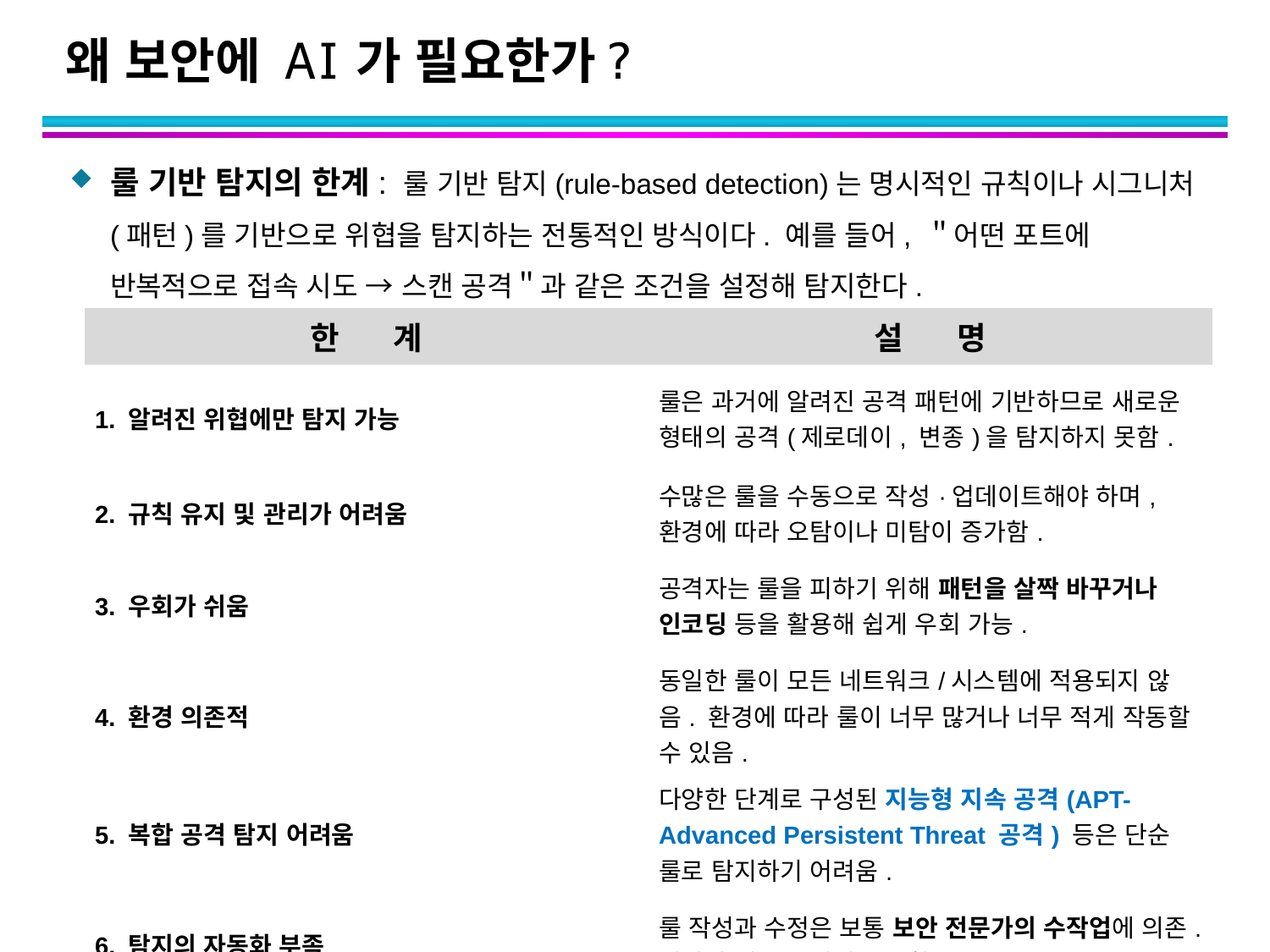

# 왜 보안에 AI가 필요한가?
룰 기반 탐지의 한계: 룰 기반 탐지(rule-based detection)는 명시적인 규칙이나 시그니처(패턴)를 기반으로 위협을 탐지하는 전통적인 방식이다. 예를 들어, ＂어떤 포트에 반복적으로 접속 시도 → 스캔 공격＂과 같은 조건을 설정해 탐지한다.

| 한 계 | 설 명 |
| --- | --- |
| 1. 알려진 위협에만 탐지 가능 | 룰은 과거에 알려진 공격 패턴에 기반하므로 새로운 형태의 공격(제로데이, 변종)을 탐지하지 못함. |
| 2. 규칙 유지 및 관리가 어려움 | 수많은 룰을 수동으로 작성·업데이트해야 하며, 환경에 따라 오탐이나 미탐이 증가함. |
| 3. 우회가 쉬움 | 공격자는 룰을 피하기 위해 패턴을 살짝 바꾸거나 인코딩 등을 활용해 쉽게 우회 가능. |
| 4. 환경 의존적 | 동일한 룰이 모든 네트워크/시스템에 적용되지 않음. 환경에 따라 룰이 너무 많거나 너무 적게 작동할 수 있음. |
| 5. 복합 공격 탐지 어려움 | 다양한 단계로 구성된 지능형 지속 공격(APT-Advanced Persistent Threat 공격) 등은 단순 룰로 탐지하기 어려움. |
| 6. 탐지의 자동화 부족 | 룰 작성과 수정은 보통 보안 전문가의 수작업에 의존. 실시간 적응 능력이 부족함. |